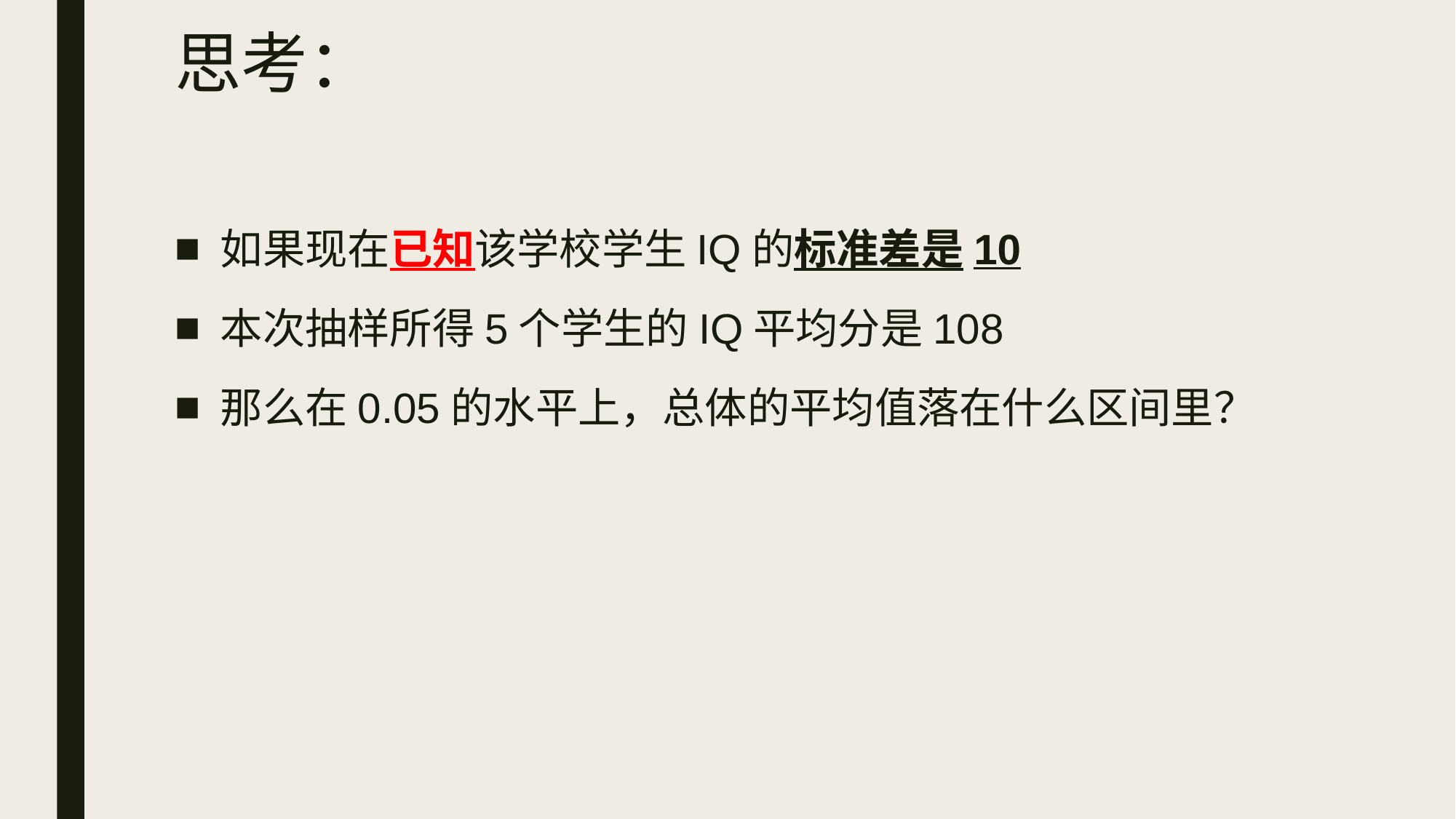

# 思考：
如果现在已知该学校学生IQ的标准差是10
本次抽样所得5个学生的IQ平均分是108
那么在0.05的水平上，总体的平均值落在什么区间里？